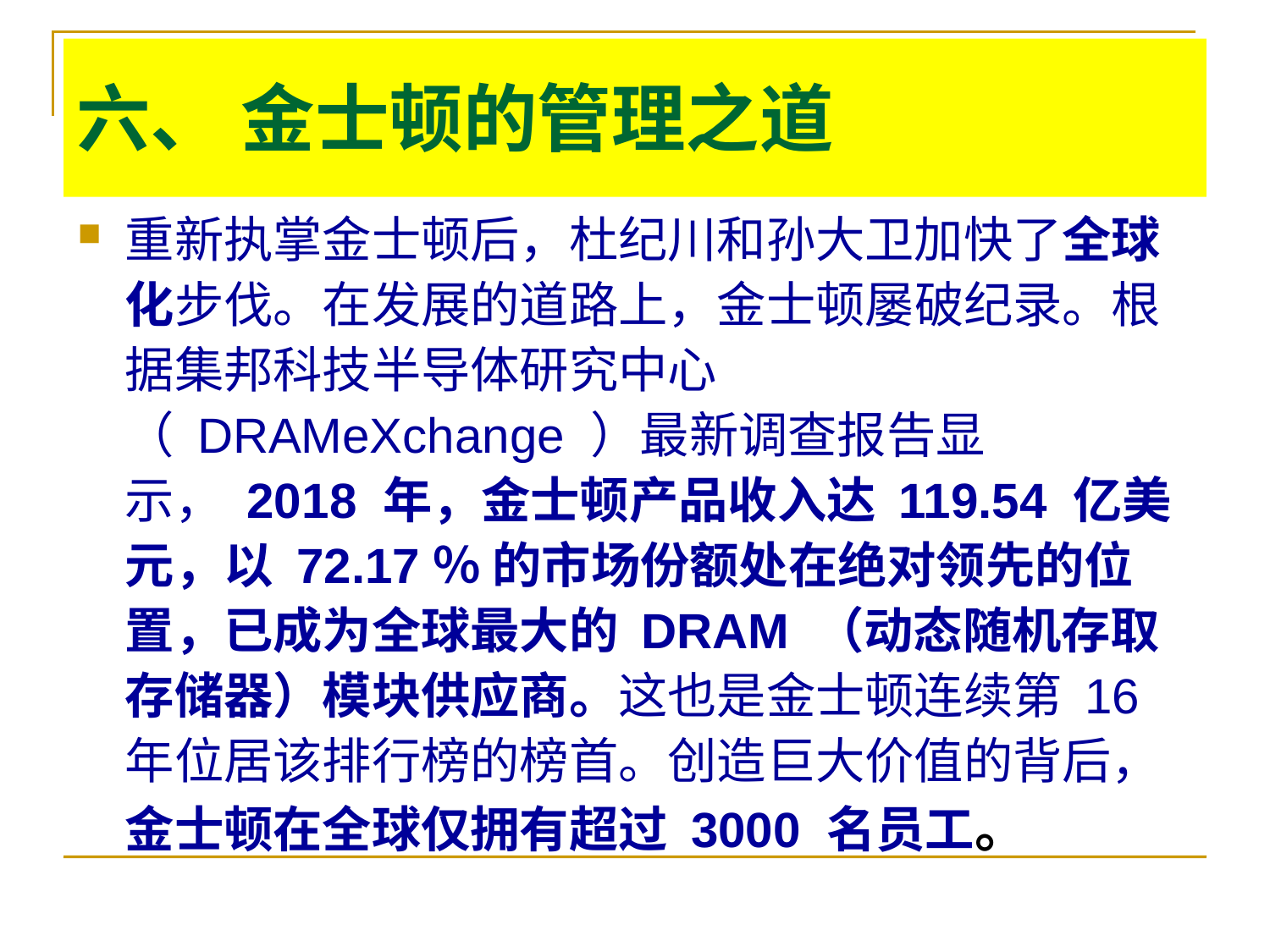

# 六、 金士顿的管理之道
重新执掌金士顿后，杜纪川和孙大卫加快了全球化步伐。在发展的道路上，金士顿屡破纪录。根据集邦科技半导体研究中心（ DRAMeXchange ）最新调查报告显示， 2018 年，金士顿产品收入达 119.54 亿美元，以 72.17％ 的市场份额处在绝对领先的位置，已成为全球最大的 DRAM （动态随机存取存储器）模块供应商。这也是金士顿连续第 16 年位居该排行榜的榜首。创造巨大价值的背后，金士顿在全球仅拥有超过 3000 名员工。

65